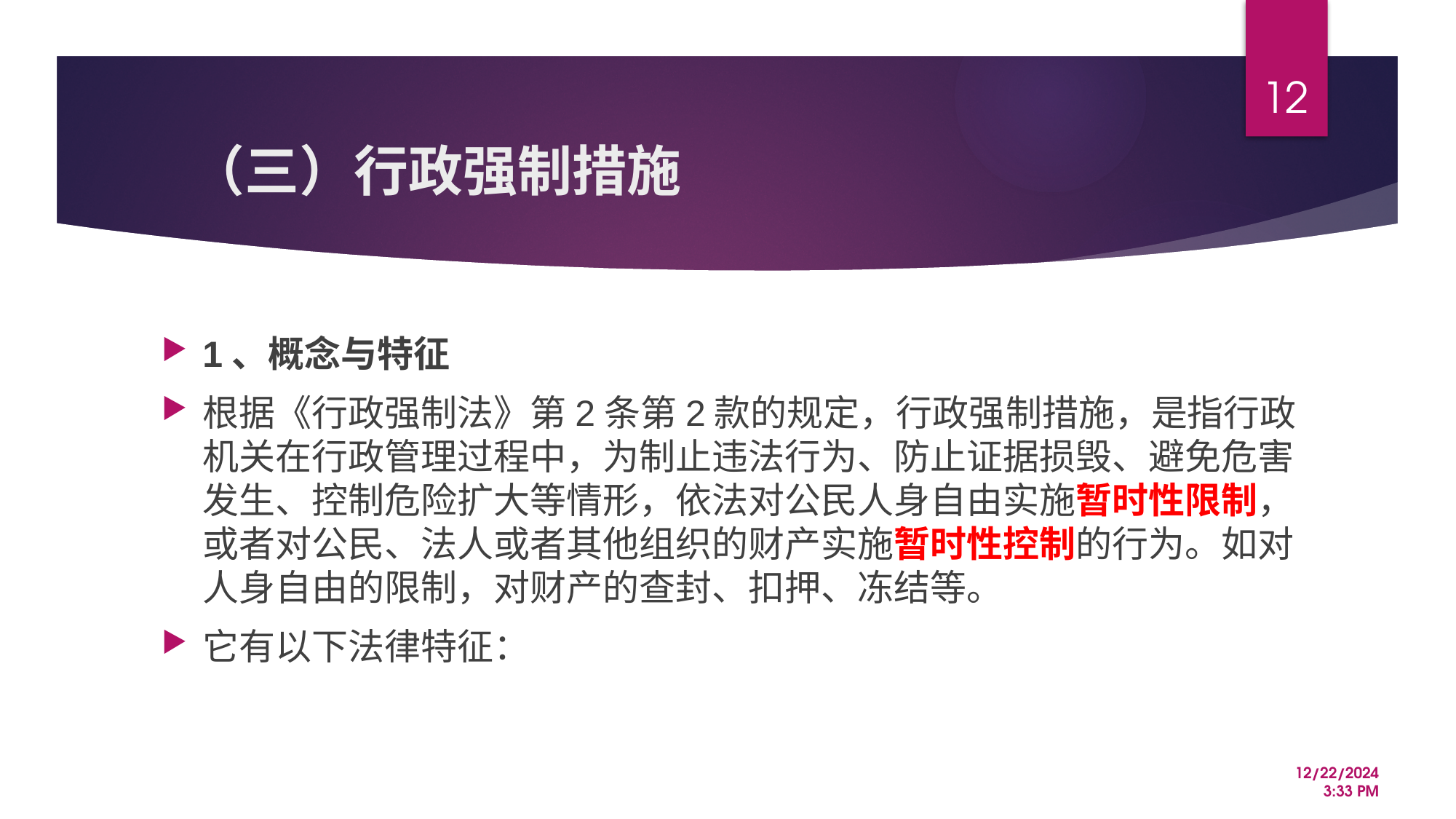

12
# （三）行政强制措施
1、概念与特征
根据《行政强制法》第2条第2款的规定，行政强制措施，是指行政机关在行政管理过程中，为制止违法行为、防止证据损毁、避免危害发生、控制危险扩大等情形，依法对公民人身自由实施暂时性限制，或者对公民、法人或者其他组织的财产实施暂时性控制的行为。如对人身自由的限制，对财产的查封、扣押、冻结等。
它有以下法律特征：

12/22/2024 3:33 PM